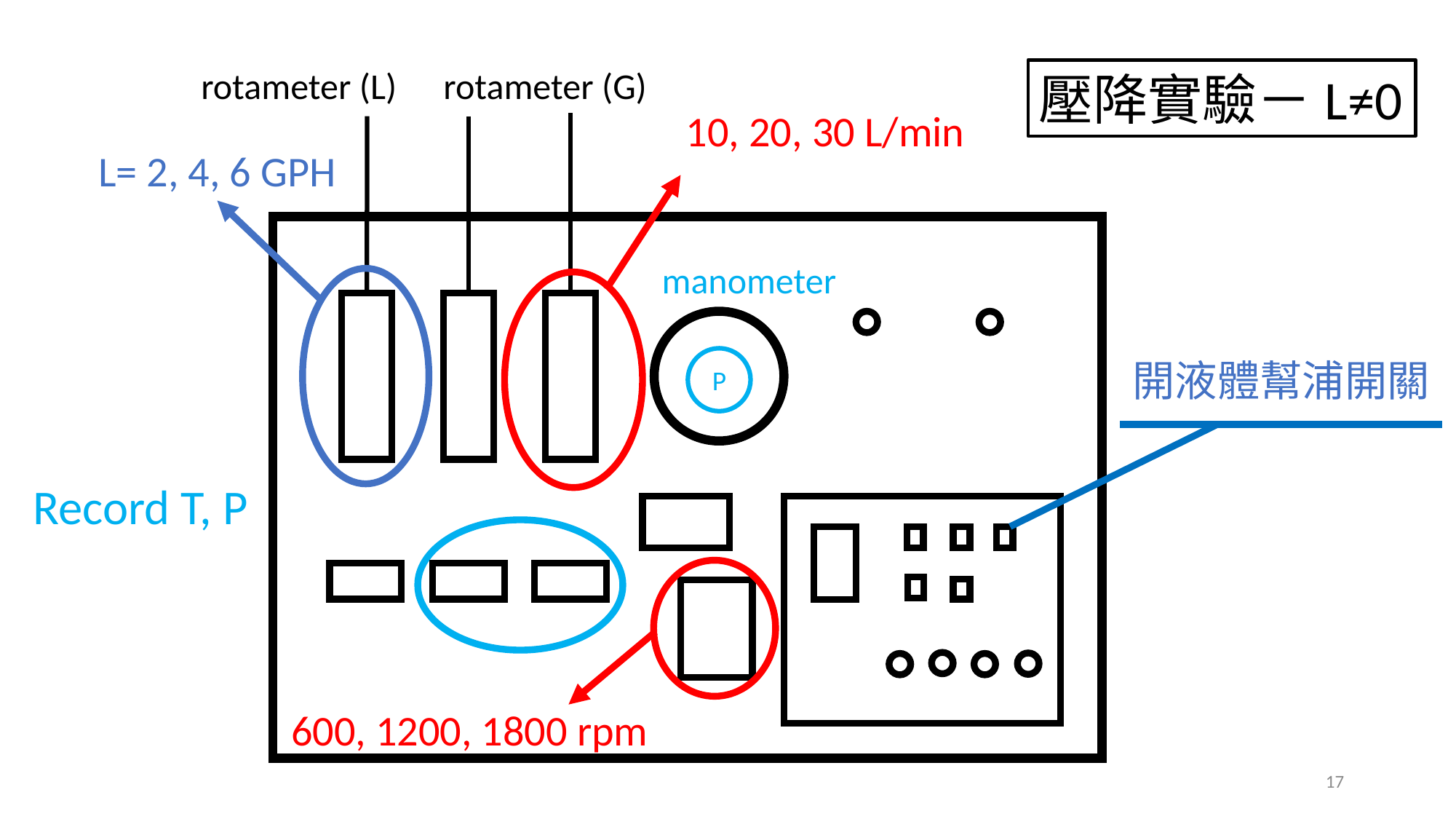

rotameter (L)
rotameter (G)
壓降實驗－L≠0
10, 20, 30 L/min
L= 2, 4, 6 GPH

manometer

P
開液體幫浦開關
Record T, P

600, 1200, 1800 rpm
17